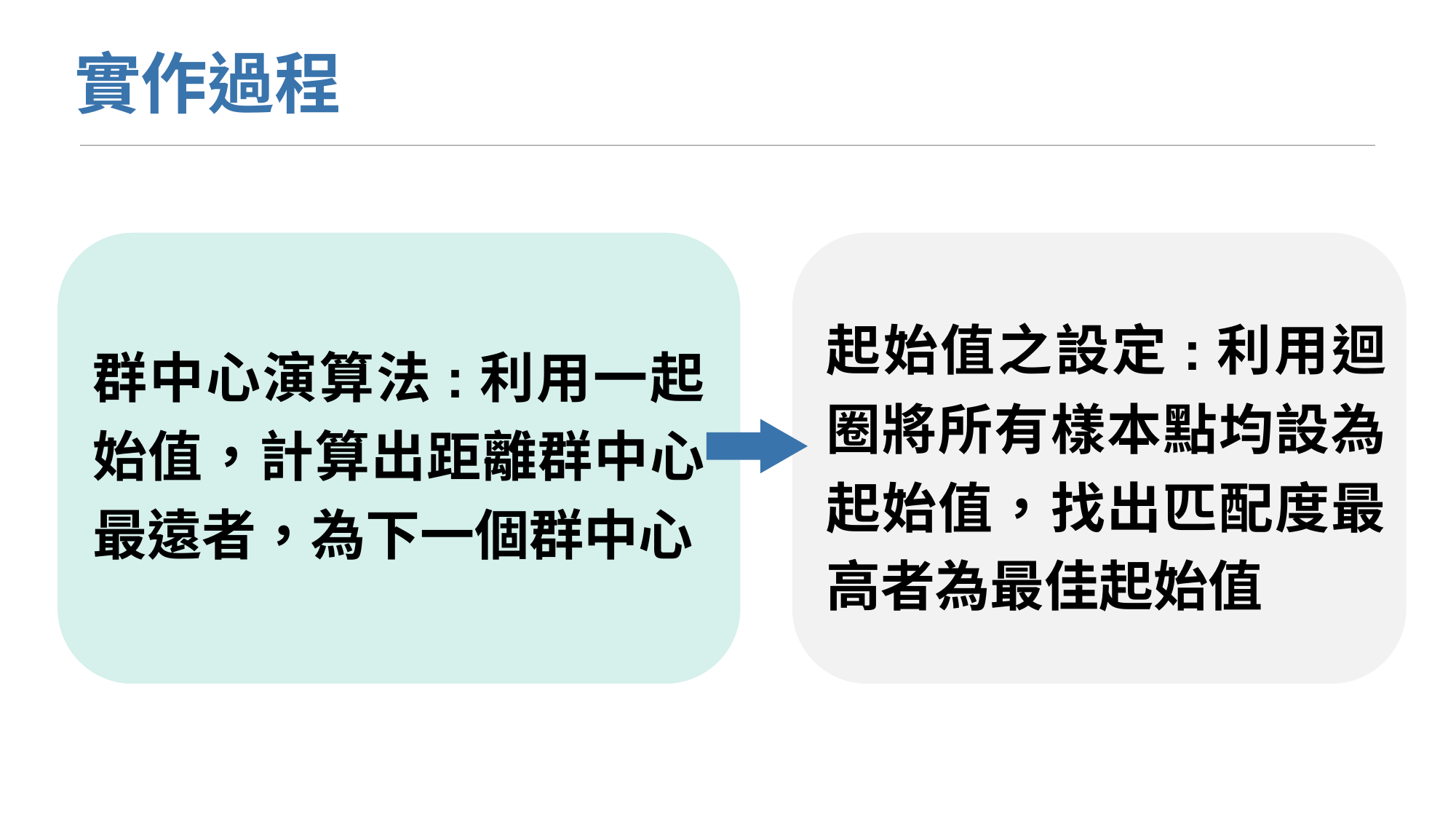

實作過程

起始值之設定:利用迴圈將所有樣本點均設為起始值，找出匹配度最高者為最佳起始值
群中心演算法:利用一起始值，計算出距離群中心最遠者，為下一個群中心